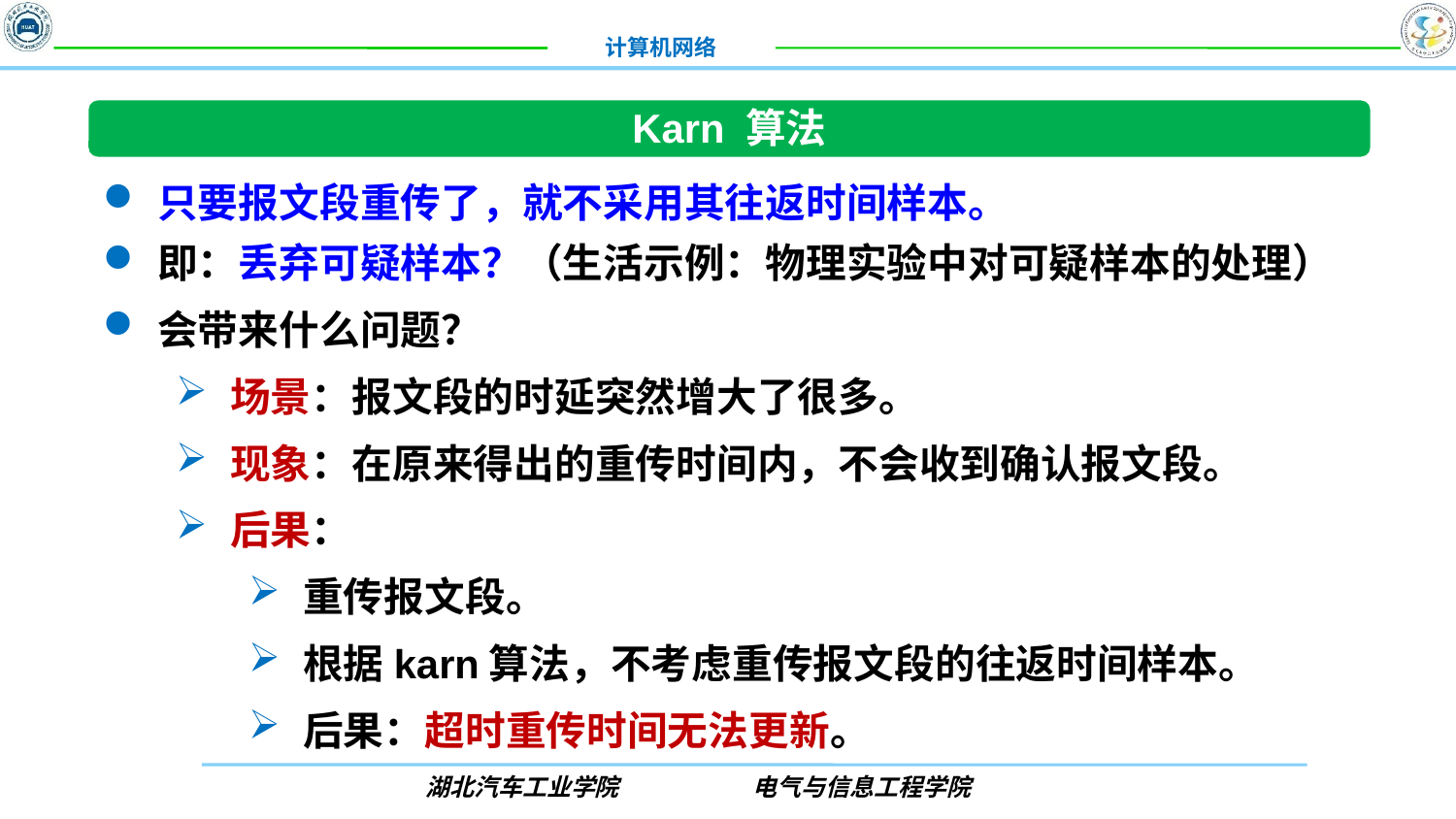

Karn 算法

只要报文段重传了，就不采用其往返时间样本。
即：丢弃可疑样本？（生活示例：物理实验中对可疑样本的处理）
会带来什么问题？
场景：报文段的时延突然增大了很多。
现象：在原来得出的重传时间内，不会收到确认报文段。
后果：
重传报文段。
根据karn算法，不考虑重传报文段的往返时间样本。
后果：超时重传时间无法更新。